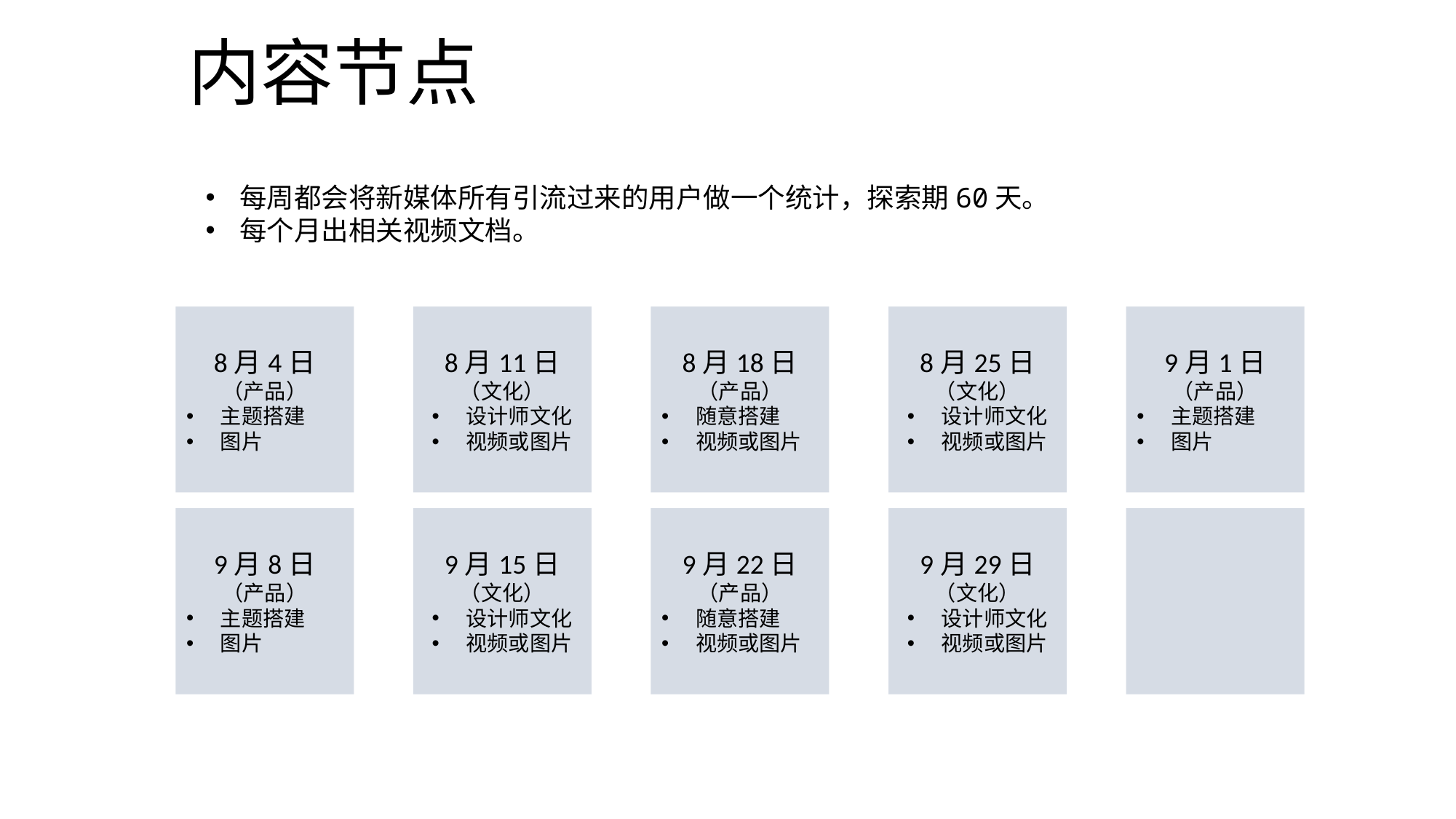

内容节点
每周都会将新媒体所有引流过来的用户做一个统计，探索期60天。
每个月出相关视频文档。
8月25日
（文化）
设计师文化
视频或图片
9月1日
（产品）
主题搭建
图片
8月18日
（产品）
随意搭建
视频或图片
8月11日
（文化）
设计师文化
视频或图片
8月4日
（产品）
主题搭建
图片
9月8日
（产品）
主题搭建
图片
9月29日
（文化）
设计师文化
视频或图片

9月22日
（产品）
随意搭建
视频或图片
9月15日
（文化）
设计师文化
视频或图片